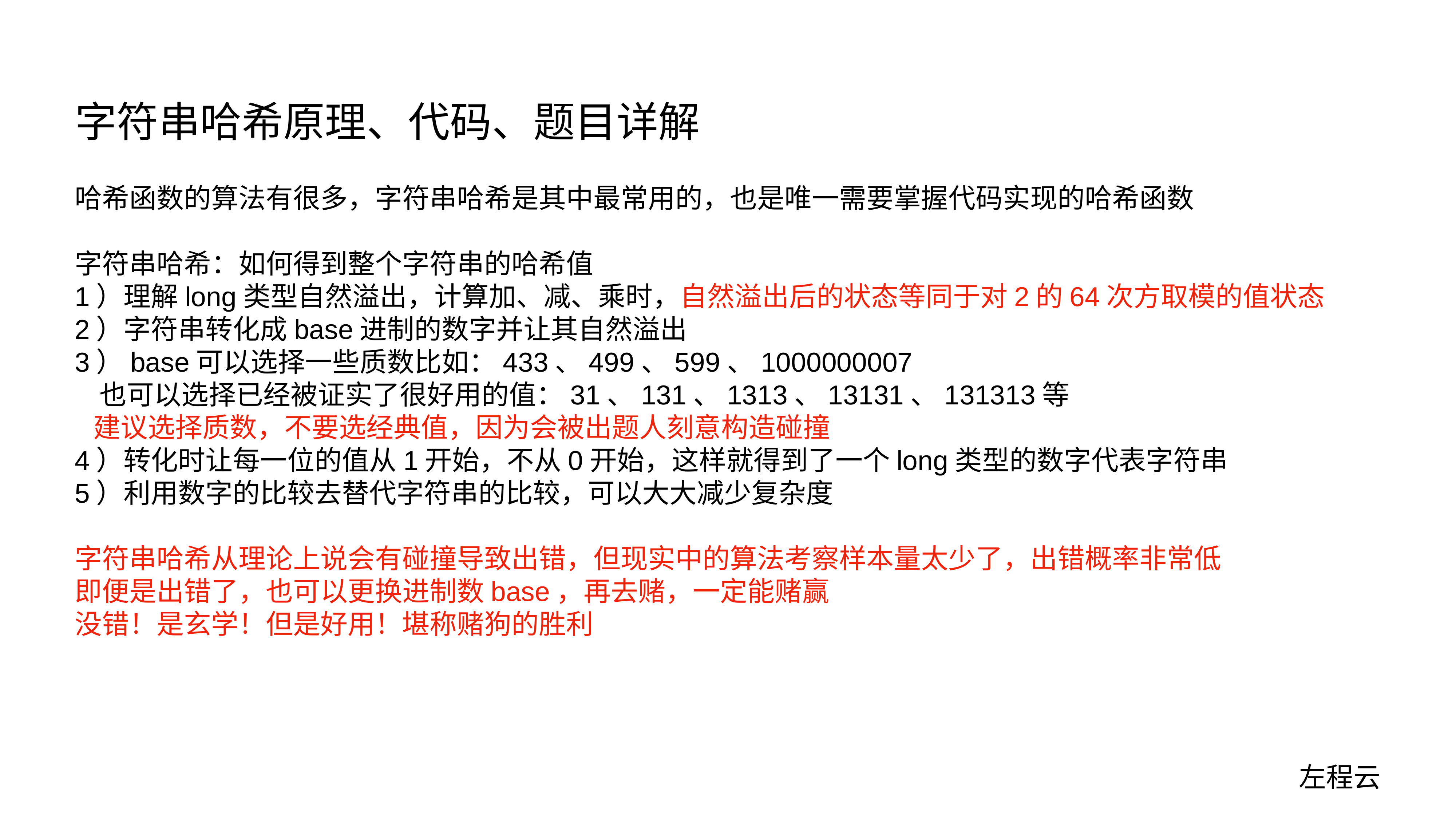

# 字符串哈希原理、代码、题目详解
哈希函数的算法有很多，字符串哈希是其中最常用的，也是唯一需要掌握代码实现的哈希函数

字符串哈希：如何得到整个字符串的哈希值
1）理解long类型自然溢出，计算加、减、乘时，自然溢出后的状态等同于对2的64次方取模的值状态
2）字符串转化成base进制的数字并让其自然溢出
3）base可以选择一些质数比如：433、499、599、1000000007
   也可以选择已经被证实了很好用的值：31、131、1313、13131、131313等
  建议选择质数，不要选经典值，因为会被出题人刻意构造碰撞
4）转化时让每一位的值从1开始，不从0开始，这样就得到了一个long类型的数字代表字符串
5）利用数字的比较去替代字符串的比较，可以大大减少复杂度

字符串哈希从理论上说会有碰撞导致出错，但现实中的算法考察样本量太少了，出错概率非常低
即便是出错了，也可以更换进制数base，再去赌，一定能赌赢
没错！是玄学！但是好用！堪称赌狗的胜利
左程云